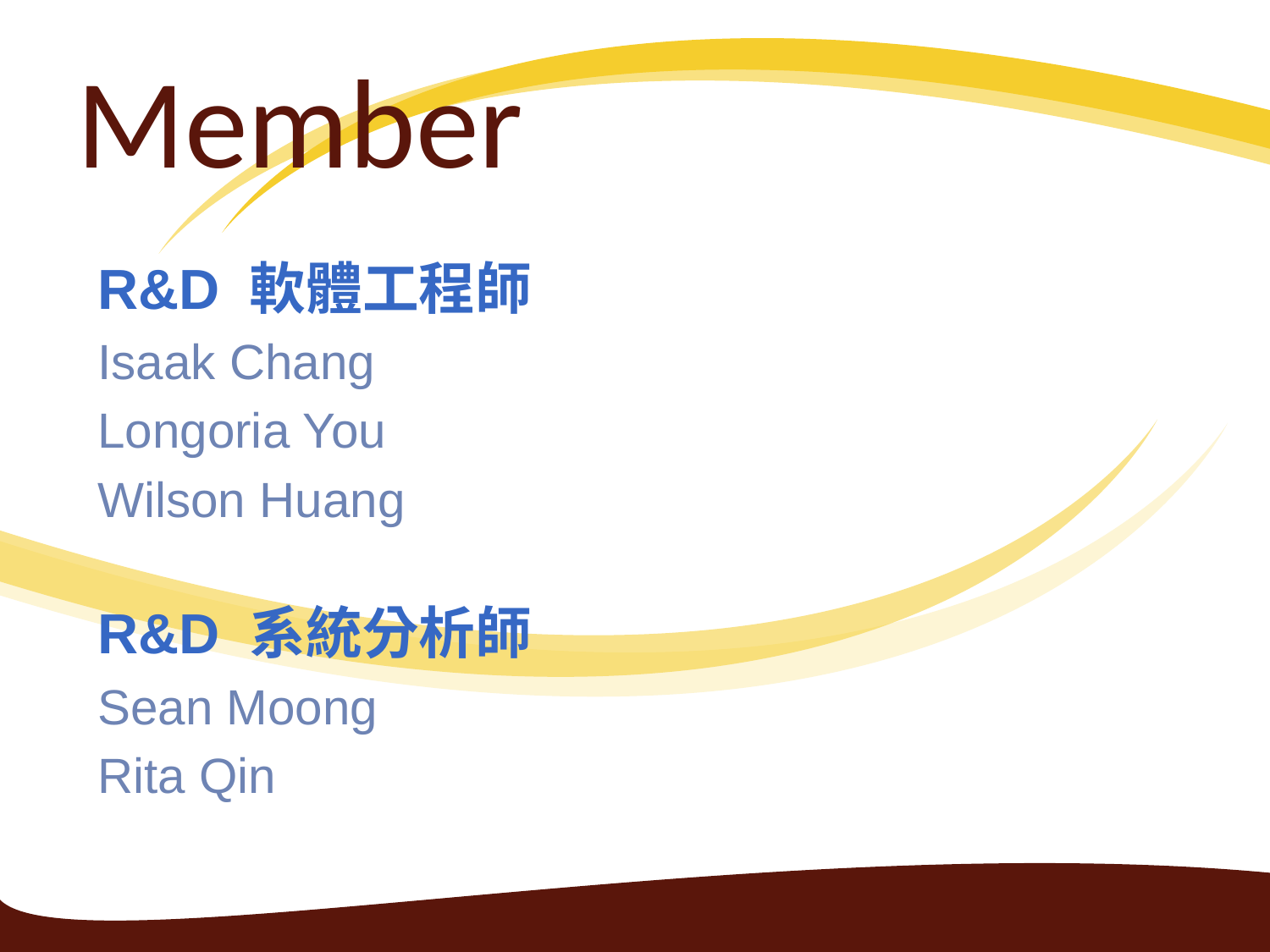

# Member
R&D 軟體工程師
Isaak Chang
Longoria You
Wilson Huang
R&D 系統分析師
Sean Moong
Rita Qin